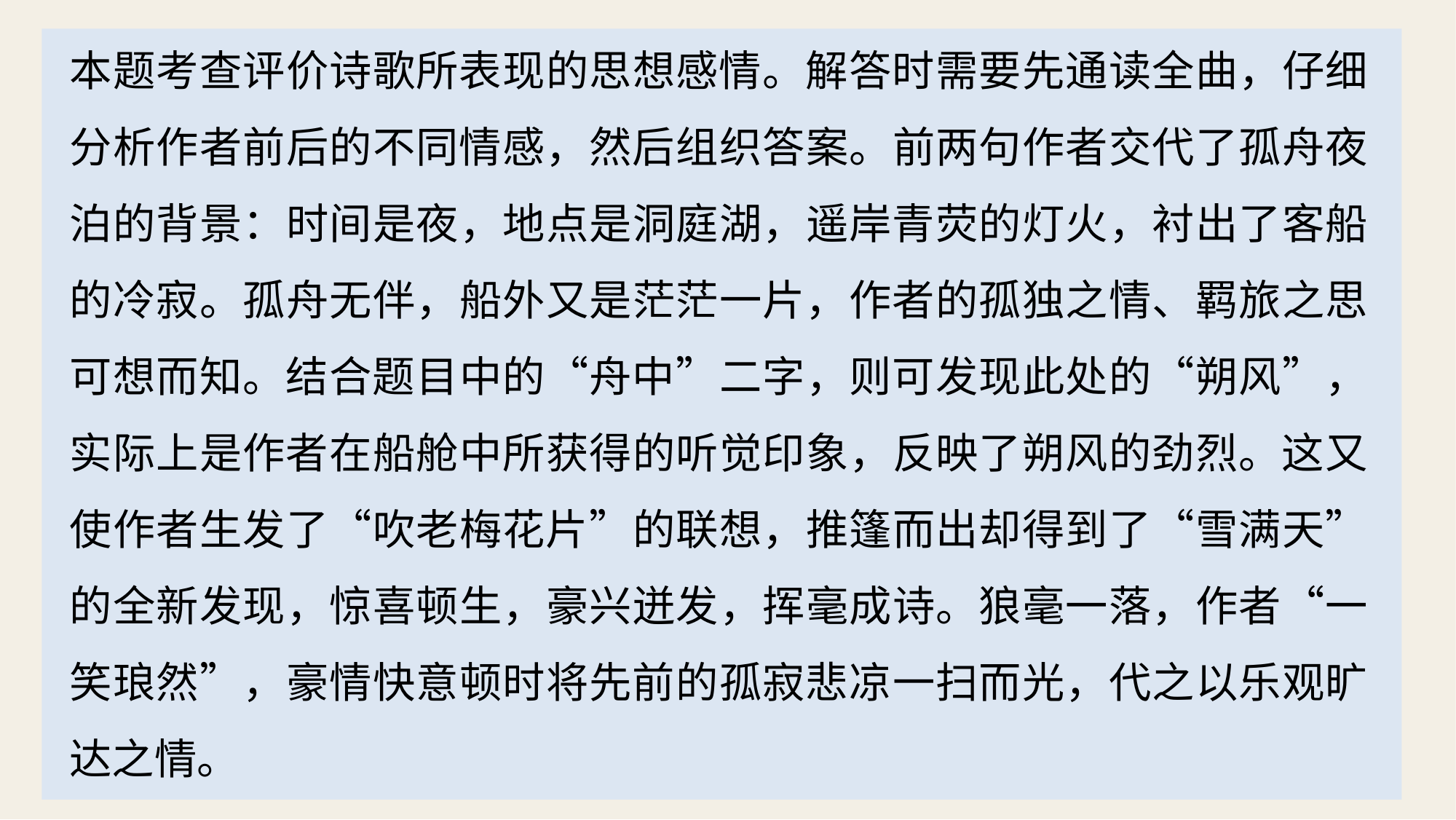

本题考查评价诗歌所表现的思想感情。解答时需要先通读全曲，仔细分析作者前后的不同情感，然后组织答案。前两句作者交代了孤舟夜泊的背景：时间是夜，地点是洞庭湖，遥岸青荧的灯火，衬出了客船的冷寂。孤舟无伴，船外又是茫茫一片，作者的孤独之情、羁旅之思可想而知。结合题目中的“舟中”二字，则可发现此处的“朔风”，实际上是作者在船舱中所获得的听觉印象，反映了朔风的劲烈。这又使作者生发了“吹老梅花片”的联想，推篷而出却得到了“雪满天”的全新发现，惊喜顿生，豪兴迸发，挥毫成诗。狼毫一落，作者“一笑琅然”，豪情快意顿时将先前的孤寂悲凉一扫而光，代之以乐观旷达之情。